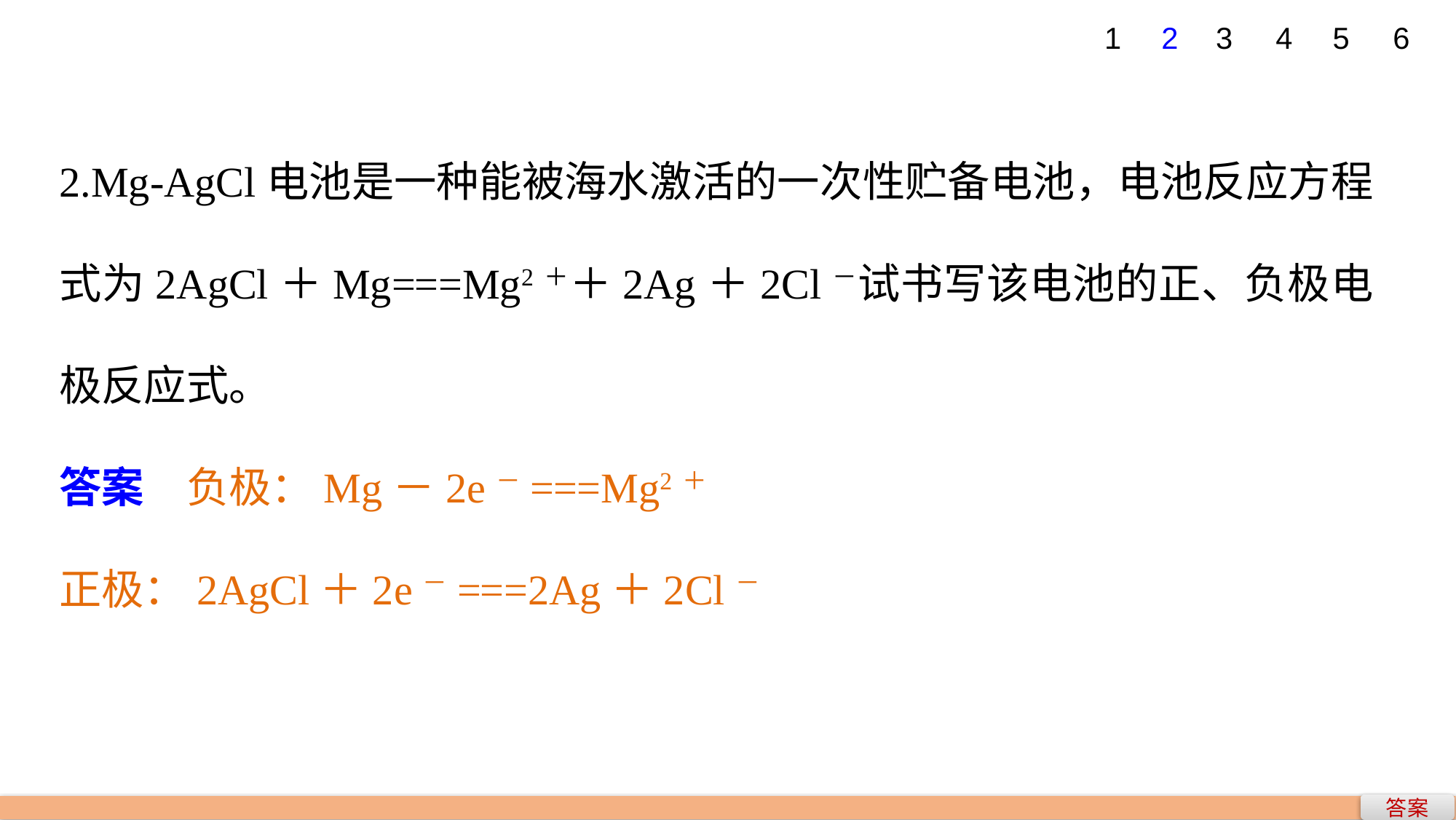

1
2
3
4
5
6
2.Mg­-AgCl电池是一种能被海水激活的一次性贮备电池，电池反应方程式为2AgCl＋Mg===Mg2＋＋2Ag＋2Cl－试书写该电池的正、负极电极反应式。
答案　负极：Mg－2e－===Mg2＋
正极：2AgCl＋2e－===2Ag＋2Cl－
答案